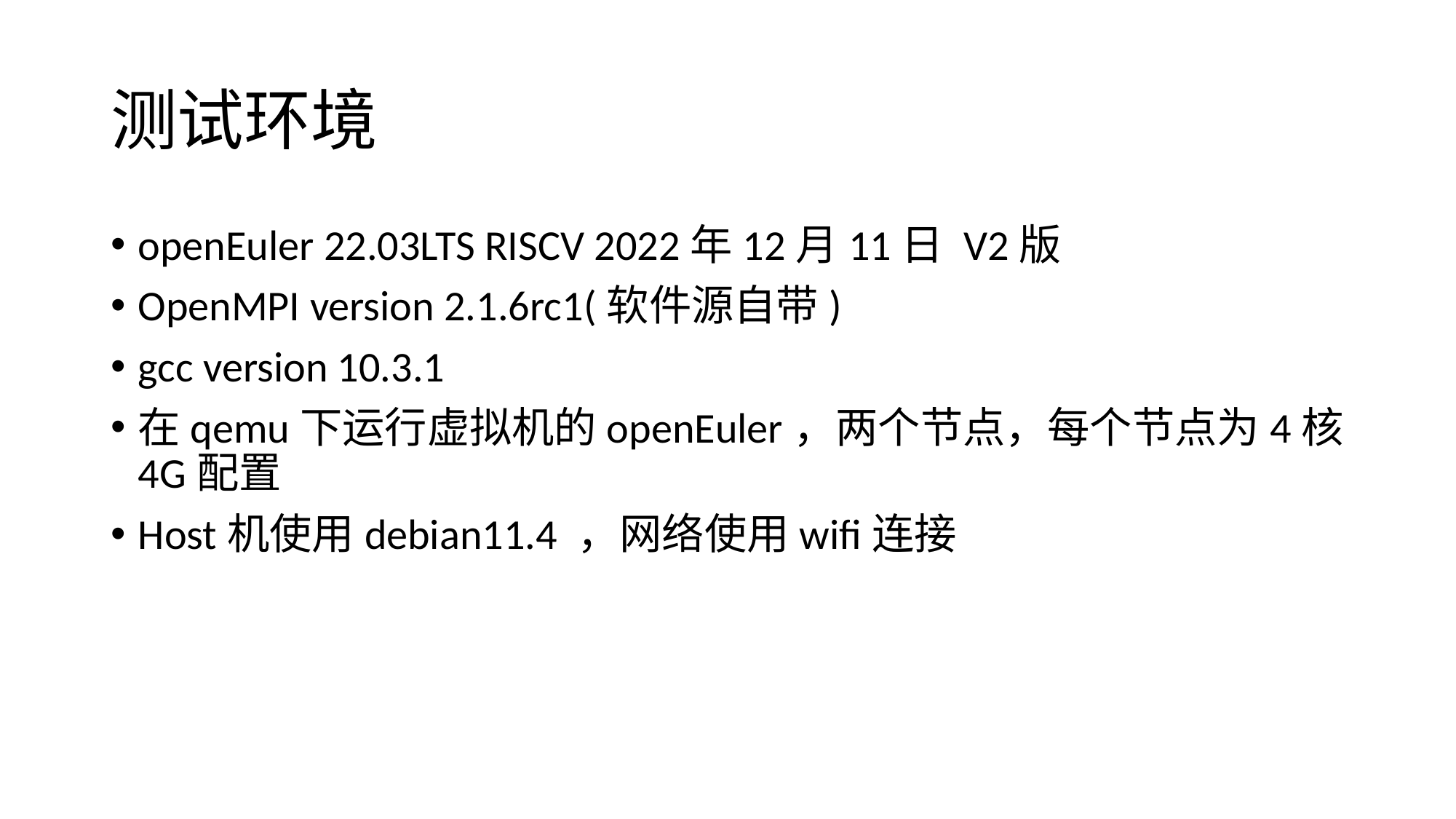

测试环境
openEuler 22.03LTS RISCV 2022年12月11日 V2版
OpenMPI version 2.1.6rc1(软件源自带)
gcc version 10.3.1
在qemu下运行虚拟机的openEuler，两个节点，每个节点为4核4G配置
Host机使用debian11.4 ，网络使用wifi连接